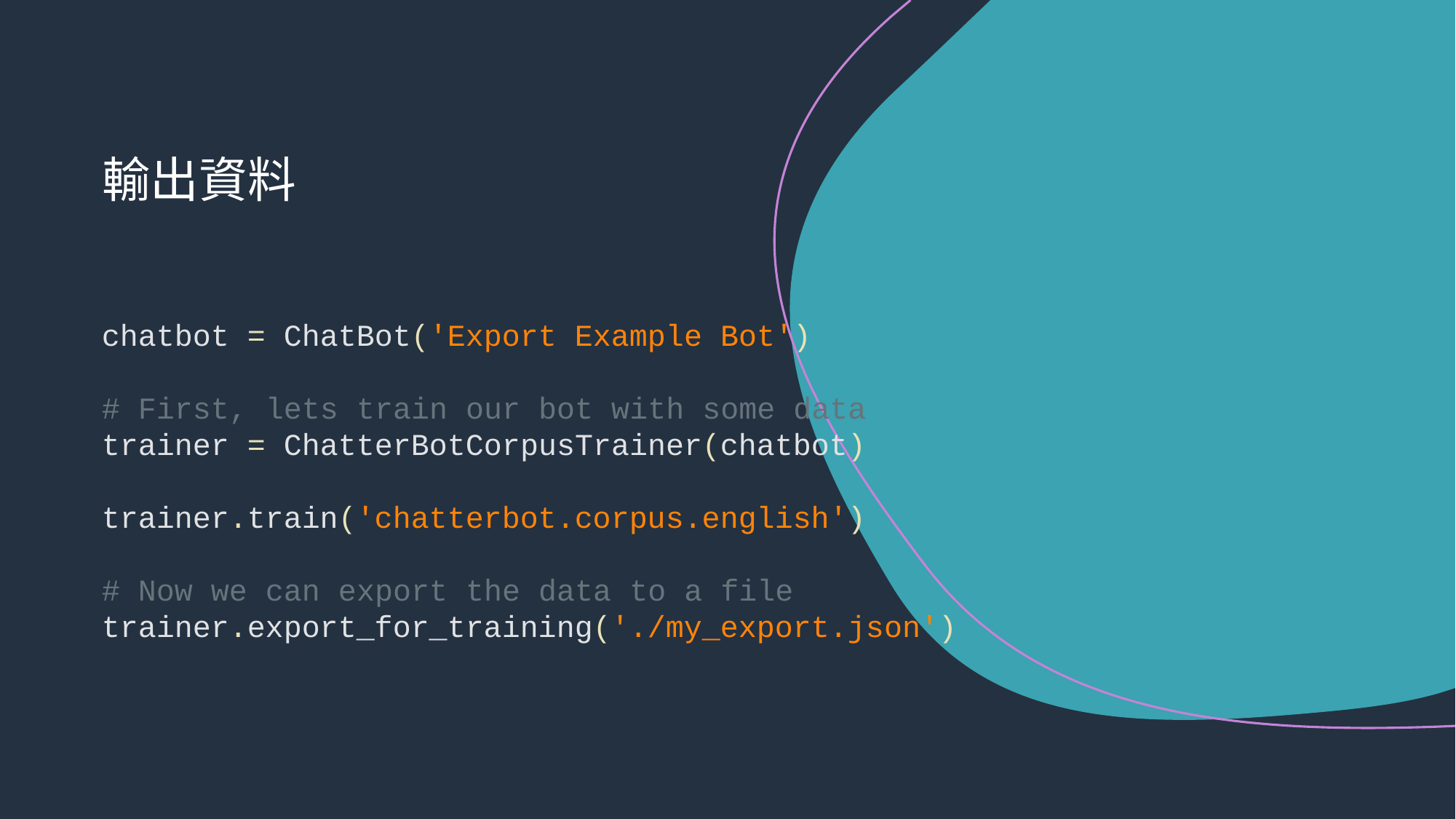

# 輸出資料
chatbot = ChatBot('Export Example Bot')

# First, lets train our bot with some data
trainer = ChatterBotCorpusTrainer(chatbot)

trainer.train('chatterbot.corpus.english')

# Now we can export the data to a file
trainer.export_for_training('./my_export.json')